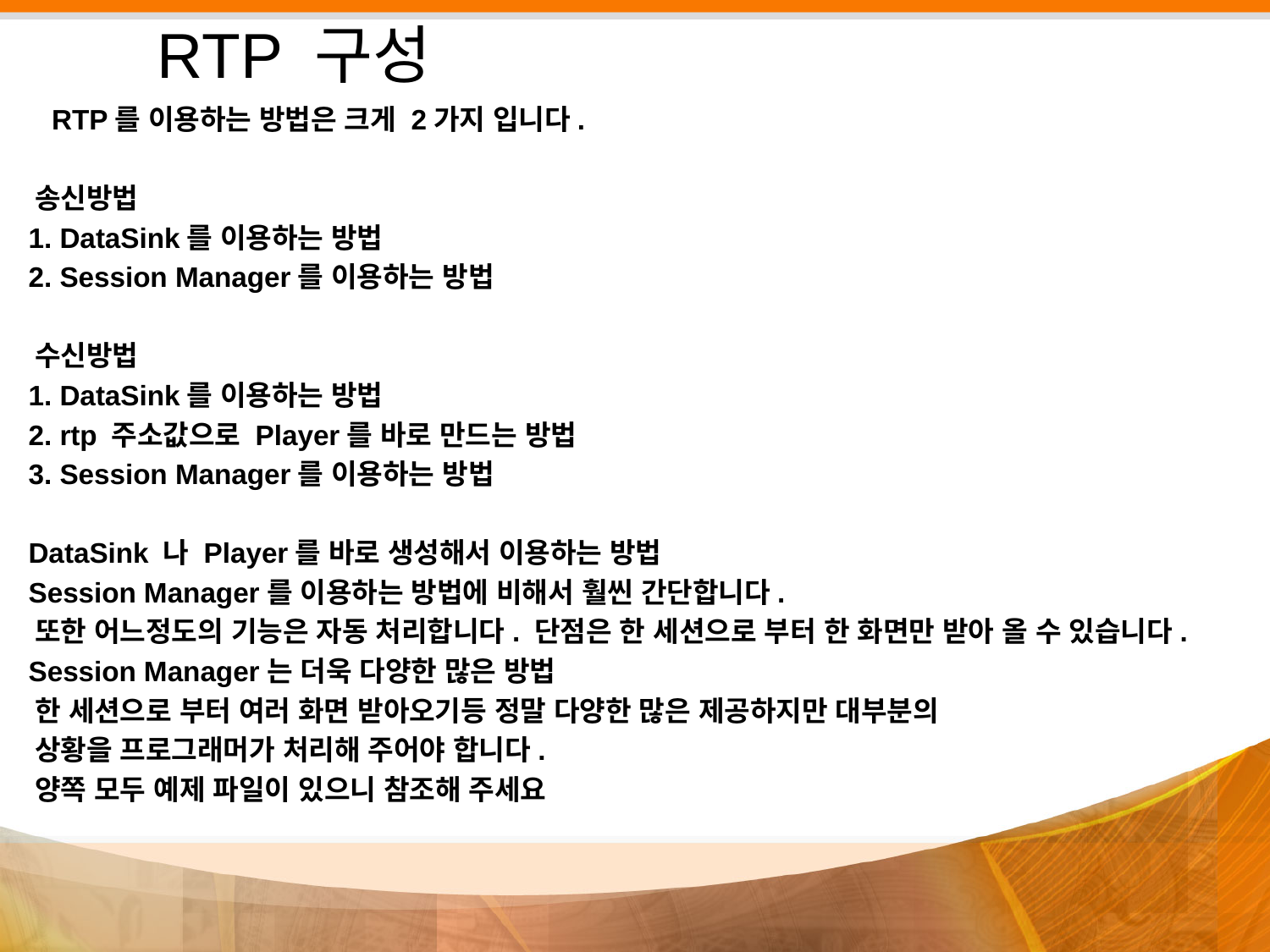

# RTP 구성
     RTP를 이용하는 방법은 크게 2가지 입니다.

  송신방법
  1. DataSink를 이용하는 방법
  2. Session Manager를 이용하는 방법

  수신방법
  1. DataSink를 이용하는 방법
  2. rtp 주소값으로 Player를 바로 만드는 방법
  3. Session Manager를 이용하는 방법

  DataSink 나 Player를 바로 생성해서 이용하는 방법
  Session Manager를 이용하는 방법에 비해서 훨씬 간단합니다.
  또한 어느정도의 기능은 자동 처리합니다. 단점은 한 세션으로 부터 한 화면만 받아 올 수 있습니다.
  Session Manager는 더욱 다양한 많은 방법
  한 세션으로 부터 여러 화면 받아오기등 정말 다양한 많은 제공하지만 대부분의
  상황을 프로그래머가 처리해 주어야 합니다.
  양쪽 모두 예제 파일이 있으니 참조해 주세요